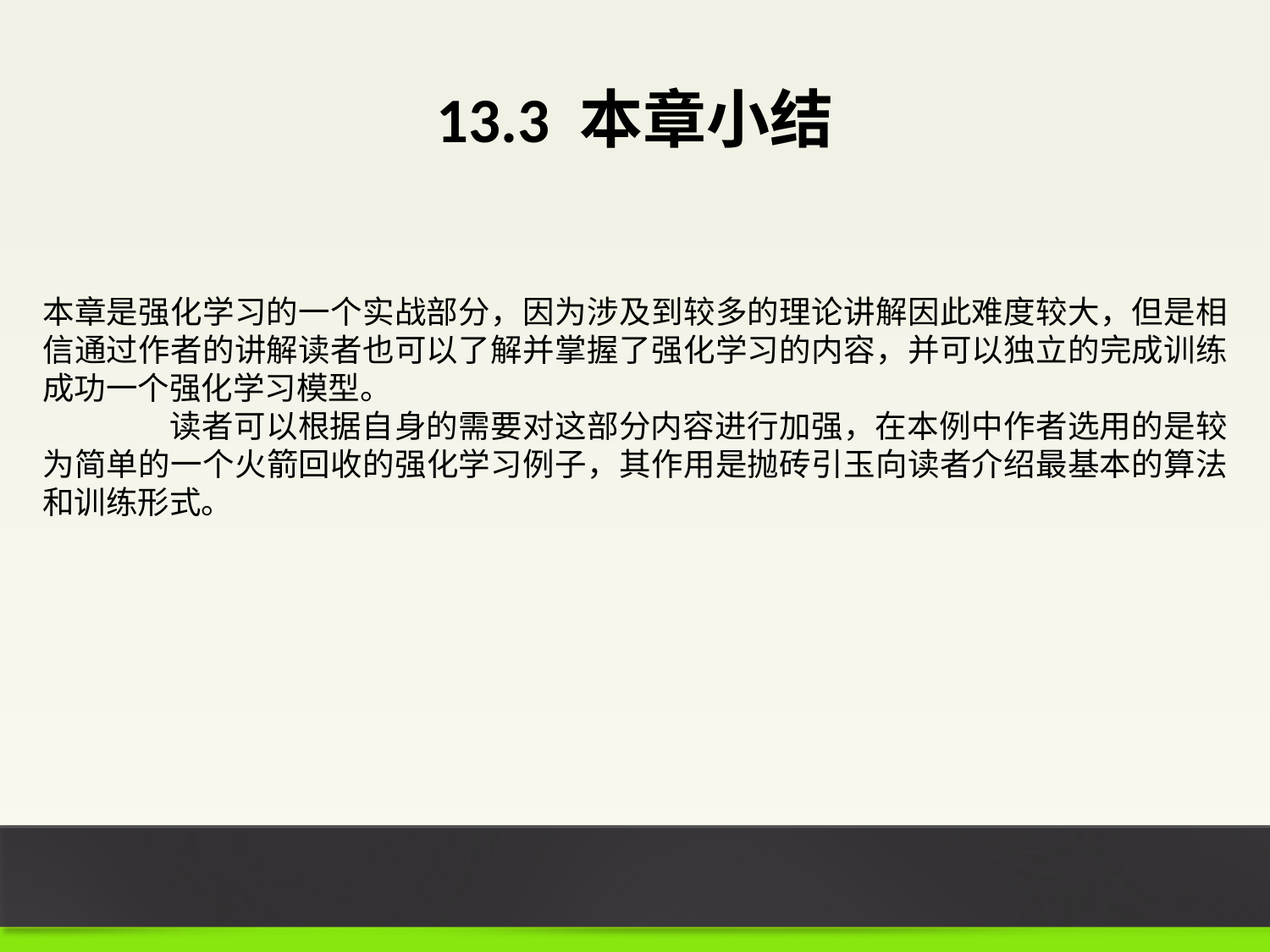

# 13.3 本章小结
本章是强化学习的一个实战部分，因为涉及到较多的理论讲解因此难度较大，但是相信通过作者的讲解读者也可以了解并掌握了强化学习的内容，并可以独立的完成训练成功一个强化学习模型。
	读者可以根据自身的需要对这部分内容进行加强，在本例中作者选用的是较为简单的一个火箭回收的强化学习例子，其作用是抛砖引玉向读者介绍最基本的算法和训练形式。